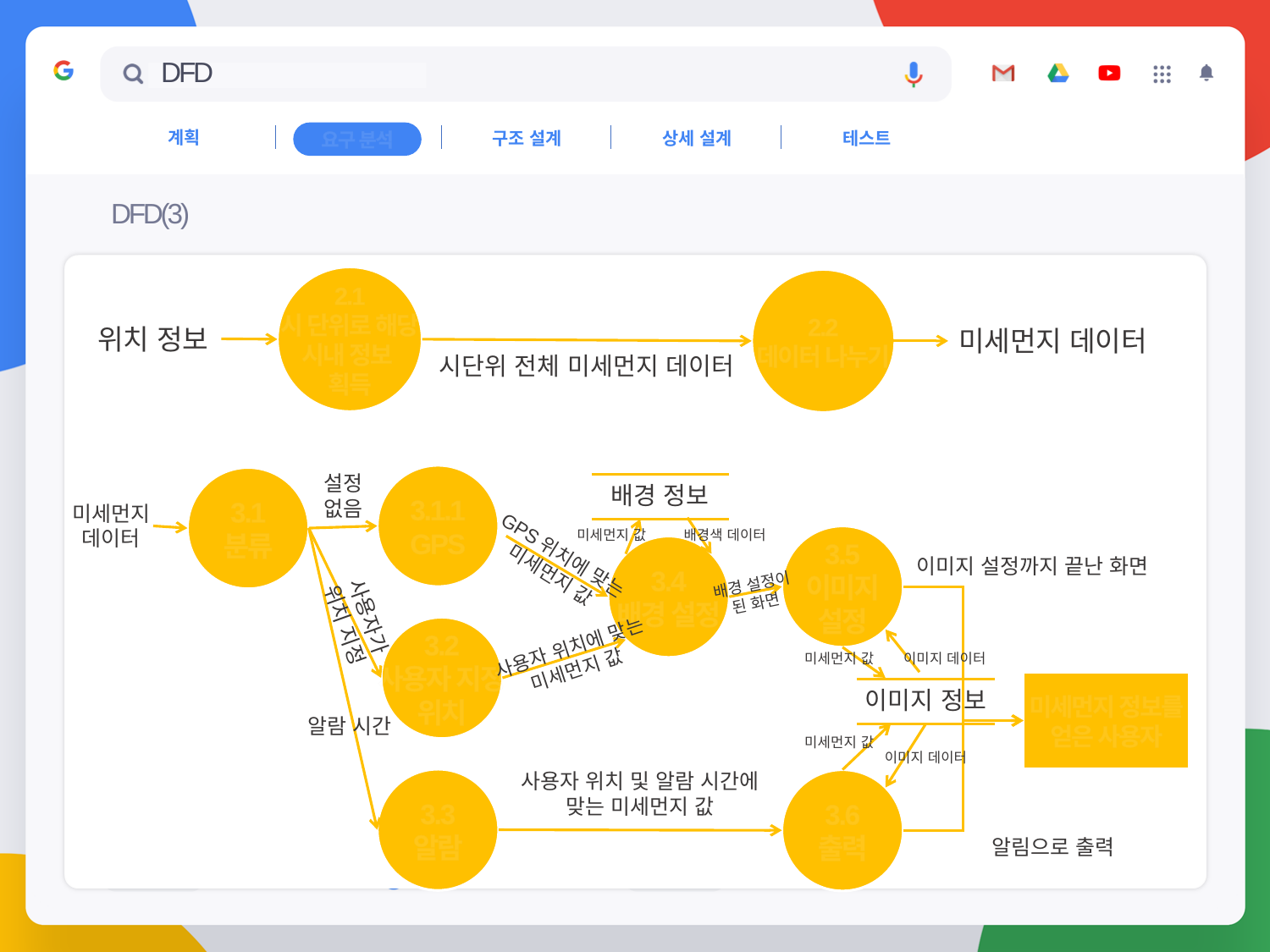

# DFD
계획
구조 설계
상세 설계
테스트
요구 분석
DFD(3)
2.1
시 단위로 해당
시내 정보
획득
2.2
데이터 나누기
위치 정보
미세먼지 데이터
시단위 전체 미세먼지 데이터
설정
없음
3.1.1
GPS
3.1
분류
배경 정보
미세먼지
데이터
미세먼지 값
배경색 데이터
3.5
이미지
설정
GPS위치에 맞는
미세먼지 값
3.4
배경 설정
이미지 설정까지 끝난 화면
배경 설정이
된 화면
사용자가
위치 지정
3.2
사용자 지정
위치
사용자 위치에 맞는
미세먼지 값
이미지 데이터
미세먼지 값
미세먼지 정보를
얻은 사용자
이미지 정보
알람 시간
미세먼지 값
이미지 데이터
사용자 위치 및 알람 시간에
맞는 미세먼지 값
3.3
알람
3.6
출력
알림으로 출력